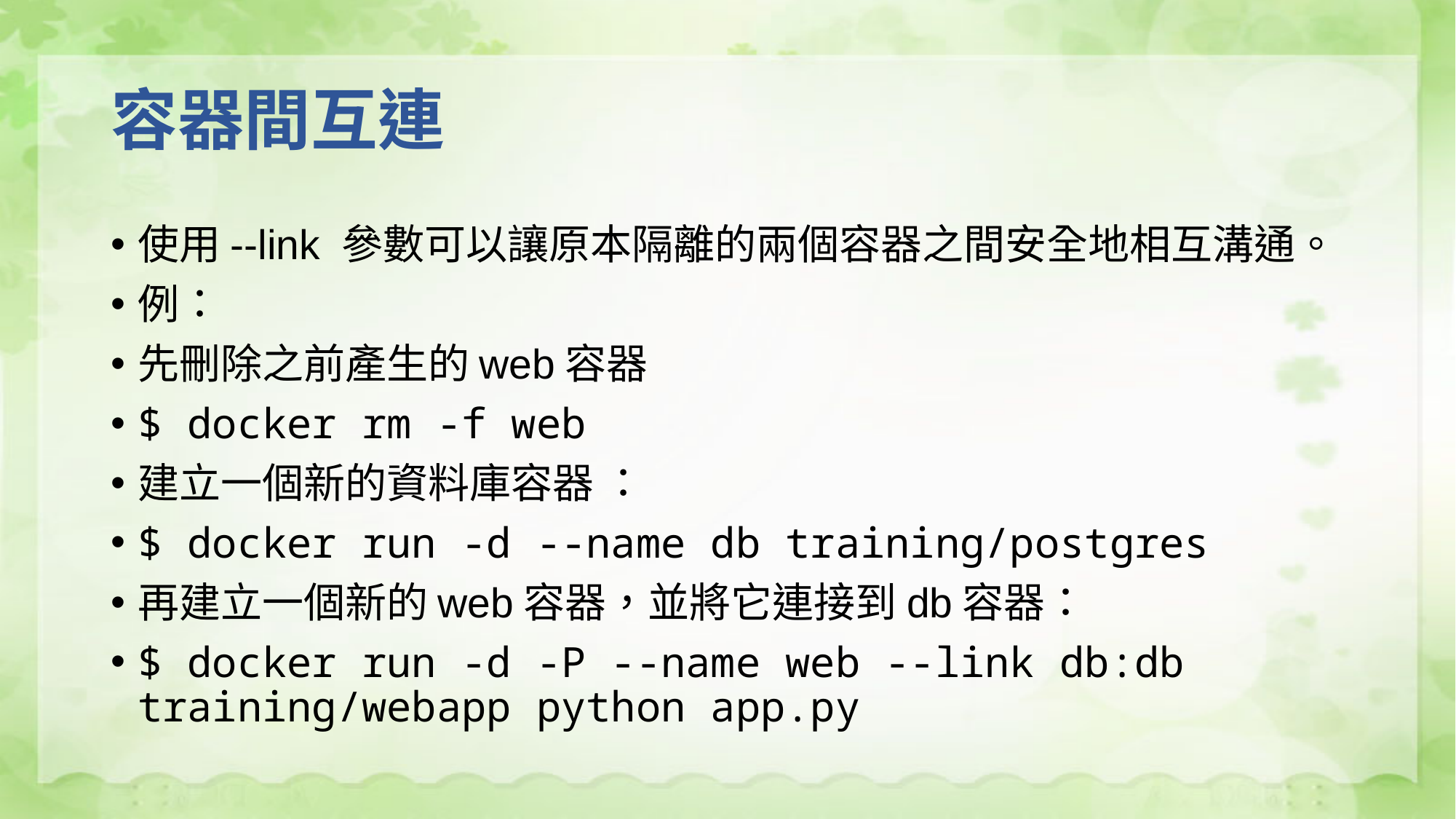

# 容器間互連
使用--link 參數可以讓原本隔離的兩個容器之間安全地相互溝通。
例：
先刪除之前產生的web容器
$ docker rm -f web
建立一個新的資料庫容器 ：
$ docker run -d --name db training/postgres
再建立一個新的web容器，並將它連接到db容器：
$ docker run -d -P --name web --link db:db training/webapp python app.py